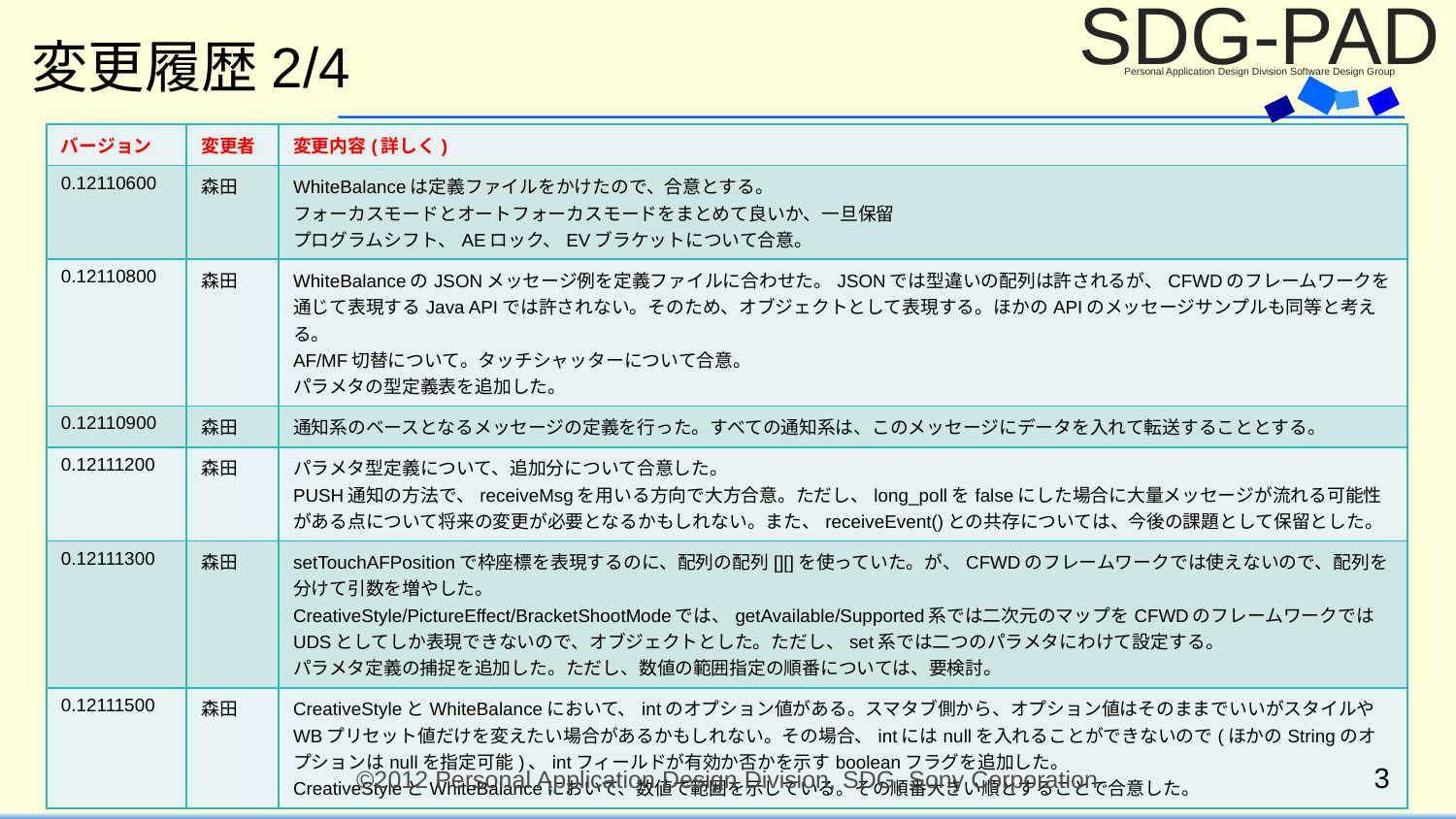

# 変更履歴2/4
| バージョン | 変更者 | 変更内容(詳しく) |
| --- | --- | --- |
| 0.12110600 | 森田 | WhiteBalanceは定義ファイルをかけたので、合意とする。 フォーカスモードとオートフォーカスモードをまとめて良いか、一旦保留 プログラムシフト、AEロック、EVブラケットについて合意。 |
| 0.12110800 | 森田 | WhiteBalanceのJSONメッセージ例を定義ファイルに合わせた。JSONでは型違いの配列は許されるが、CFWDのフレームワークを通じて表現するJava APIでは許されない。そのため、オブジェクトとして表現する。ほかのAPIのメッセージサンプルも同等と考える。 AF/MF切替について。タッチシャッターについて合意。 パラメタの型定義表を追加した。 |
| 0.12110900 | 森田 | 通知系のベースとなるメッセージの定義を行った。すべての通知系は、このメッセージにデータを入れて転送することとする。 |
| 0.12111200 | 森田 | パラメタ型定義について、追加分について合意した。 PUSH通知の方法で、receiveMsgを用いる方向で大方合意。ただし、long\_pollをfalseにした場合に大量メッセージが流れる可能性がある点について将来の変更が必要となるかもしれない。また、receiveEvent()との共存については、今後の課題として保留とした。 |
| 0.12111300 | 森田 | setTouchAFPositionで枠座標を表現するのに、配列の配列[][]を使っていた。が、CFWDのフレームワークでは使えないので、配列を分けて引数を増やした。 CreativeStyle/PictureEffect/BracketShootModeでは、getAvailable/Supported系では二次元のマップをCFWDのフレームワークではUDSとしてしか表現できないので、オブジェクトとした。ただし、set系では二つのパラメタにわけて設定する。 パラメタ定義の捕捉を追加した。ただし、数値の範囲指定の順番については、要検討。 |
| 0.12111500 | 森田 | CreativeStyleとWhiteBalanceにおいて、intのオプション値がある。スマタブ側から、オプション値はそのままでいいがスタイルやWBプリセット値だけを変えたい場合があるかもしれない。その場合、intにはnullを入れることができないので(ほかのStringのオプションはnullを指定可能)、intフィールドが有効か否かを示すbooleanフラグを追加した。 CreativeStyleとWhiteBalanceにおいて、数値で範囲を示している。その順番大きい順とすることで合意した。 |
3
©2012 Personal Application Design Division, SDG, Sony Corporation